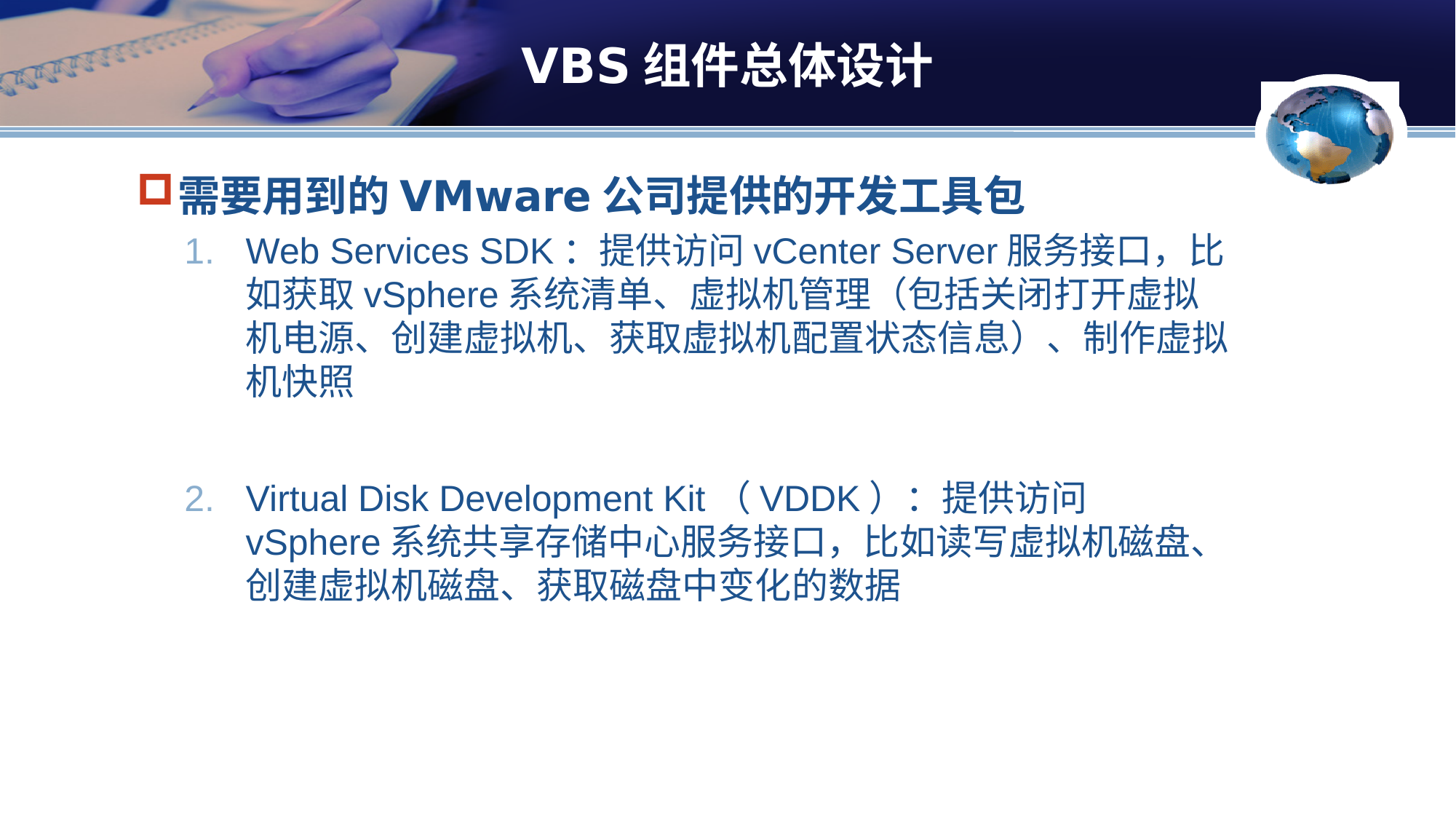

# VBS组件总体设计
需要用到的VMware公司提供的开发工具包
Web Services SDK：提供访问vCenter Server服务接口，比如获取vSphere系统清单、虚拟机管理（包括关闭打开虚拟机电源、创建虚拟机、获取虚拟机配置状态信息）、制作虚拟机快照

Virtual Disk Development Kit（VDDK）：提供访问vSphere系统共享存储中心服务接口，比如读写虚拟机磁盘、创建虚拟机磁盘、获取磁盘中变化的数据